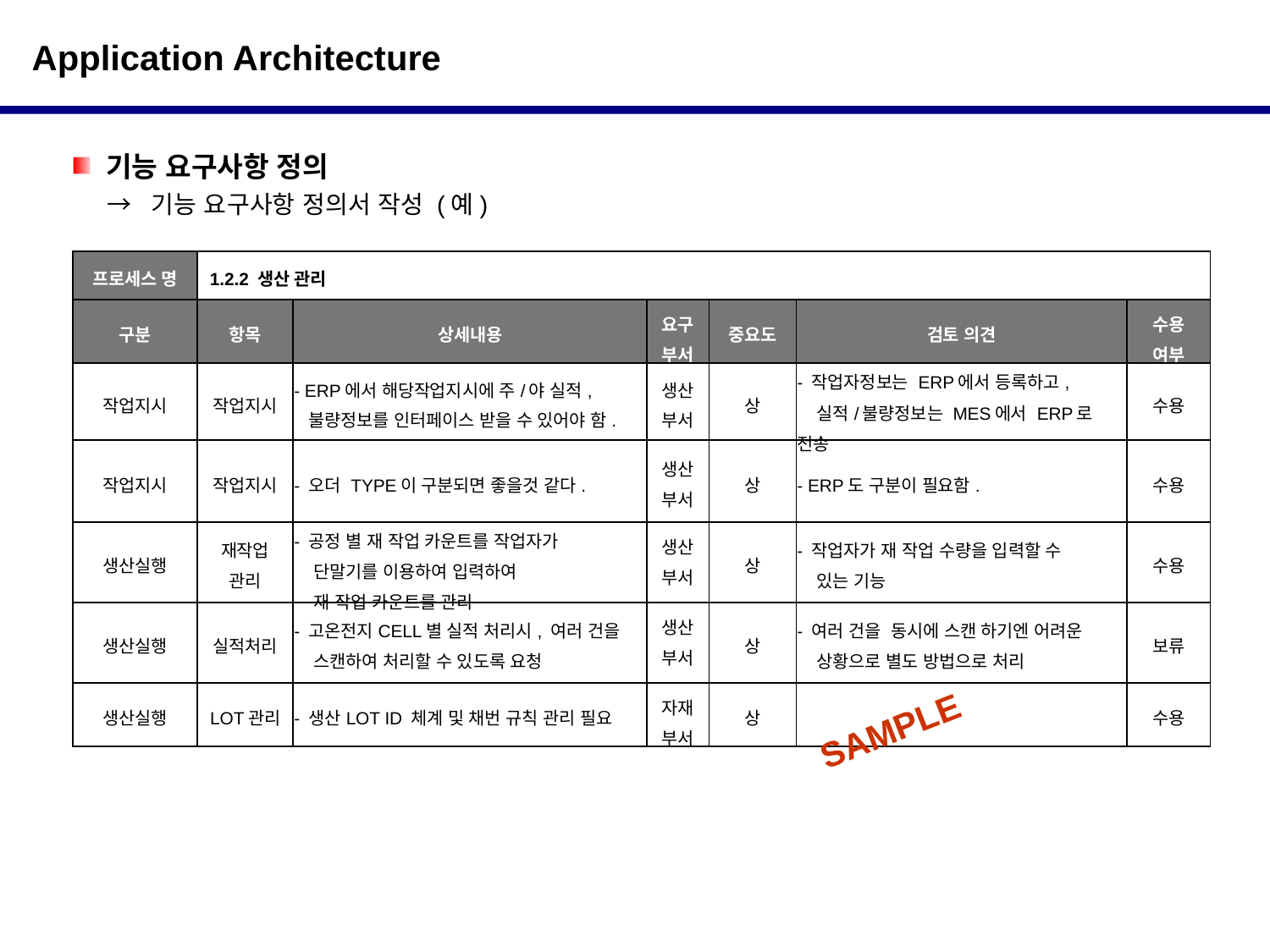

Application Architecture

 기능 요구사항 정의
     →  기능 요구사항 정의서 작성 (예)
| 프로세스 명 | 1.2.2 생산 관리 |  |  |  |  |  |
| --- | --- | --- | --- | --- | --- | --- |
| 구분 | 항목 | 상세내용 | 요구 부서 | 중요도 | 검토 의견 | 수용 여부 |
| 작업지시 | 작업지시 | - ERP에서 해당작업지시에 주/야 실적, 불량정보를 인터페이스 받을 수 있어야 함. | 생산 부서 | 상 | - 작업자정보는 ERP에서 등록하고, 실적/불량정보는 MES에서 ERP로 전송 | 수용 |
| 작업지시 | 작업지시 | - 오더 TYPE이 구분되면 좋을것 같다. | 생산 부서 | 상 | - ERP도 구분이 필요함. | 수용 |
| 생산실행 | 재작업 관리 | - 공정 별 재 작업 카운트를 작업자가 단말기를 이용하여 입력하여 재 작업 카운트를 관리 | 생산 부서 | 상 | - 작업자가 재 작업 수량을 입력할 수 있는 기능 | 수용 |
| 생산실행 | 실적처리 | - 고온전지CELL별 실적 처리시, 여러 건을 스캔하여 처리할 수 있도록 요청 | 생산 부서 | 상 | - 여러 건을 동시에 스캔 하기엔 어려운 상황으로 별도 방법으로 처리 | 보류 |
| 생산실행 | LOT관리 | - 생산LOT ID 체계 및 채번 규칙 관리 필요 | 자재 부서 | 상 |  | 수용 |
SAMPLE